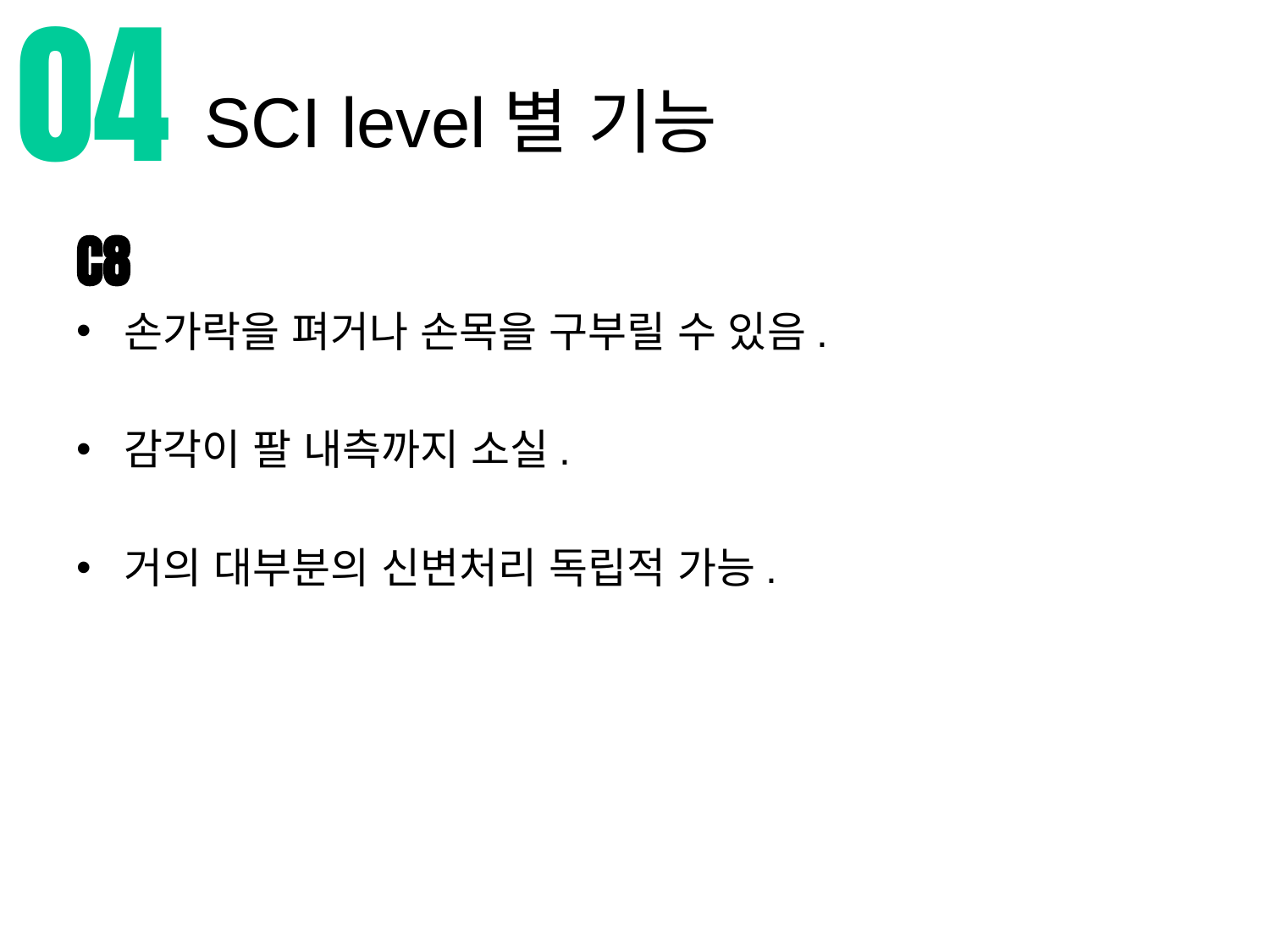

04
Made in Yang
SCI level별 기능
C8
손가락을 펴거나 손목을 구부릴 수 있음.

감각이 팔 내측까지 소실.

거의 대부분의 신변처리 독립적 가능.